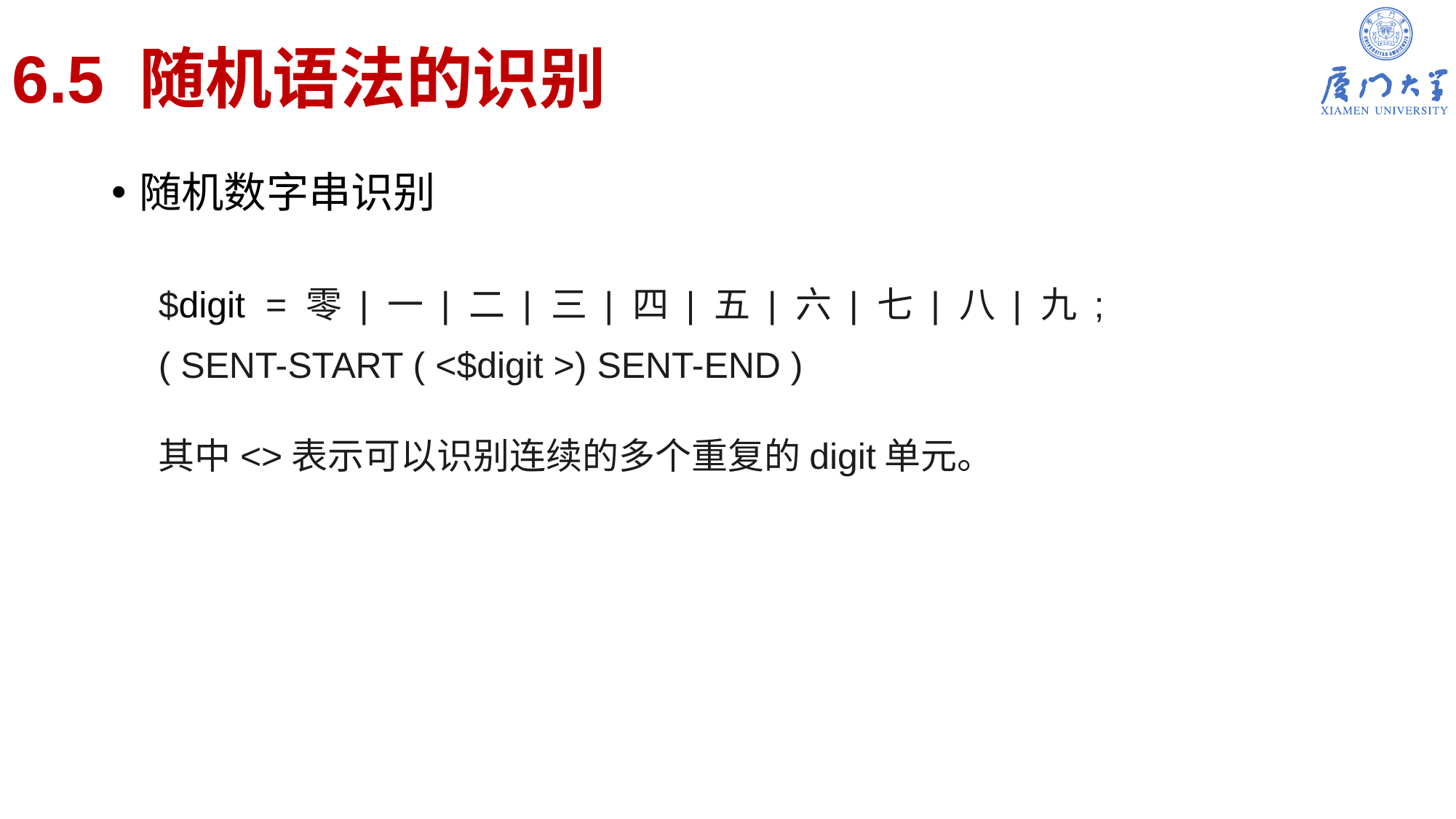

# 6.5 随机语法的识别
随机数字串识别

$digit  = 零 | 一 | 二 | 三 | 四 | 五 | 六 | 七 | 八 | 九 ;

( SENT-START ( <$digit >) SENT-END )

其中<>表示可以识别连续的多个重复的digit单元。